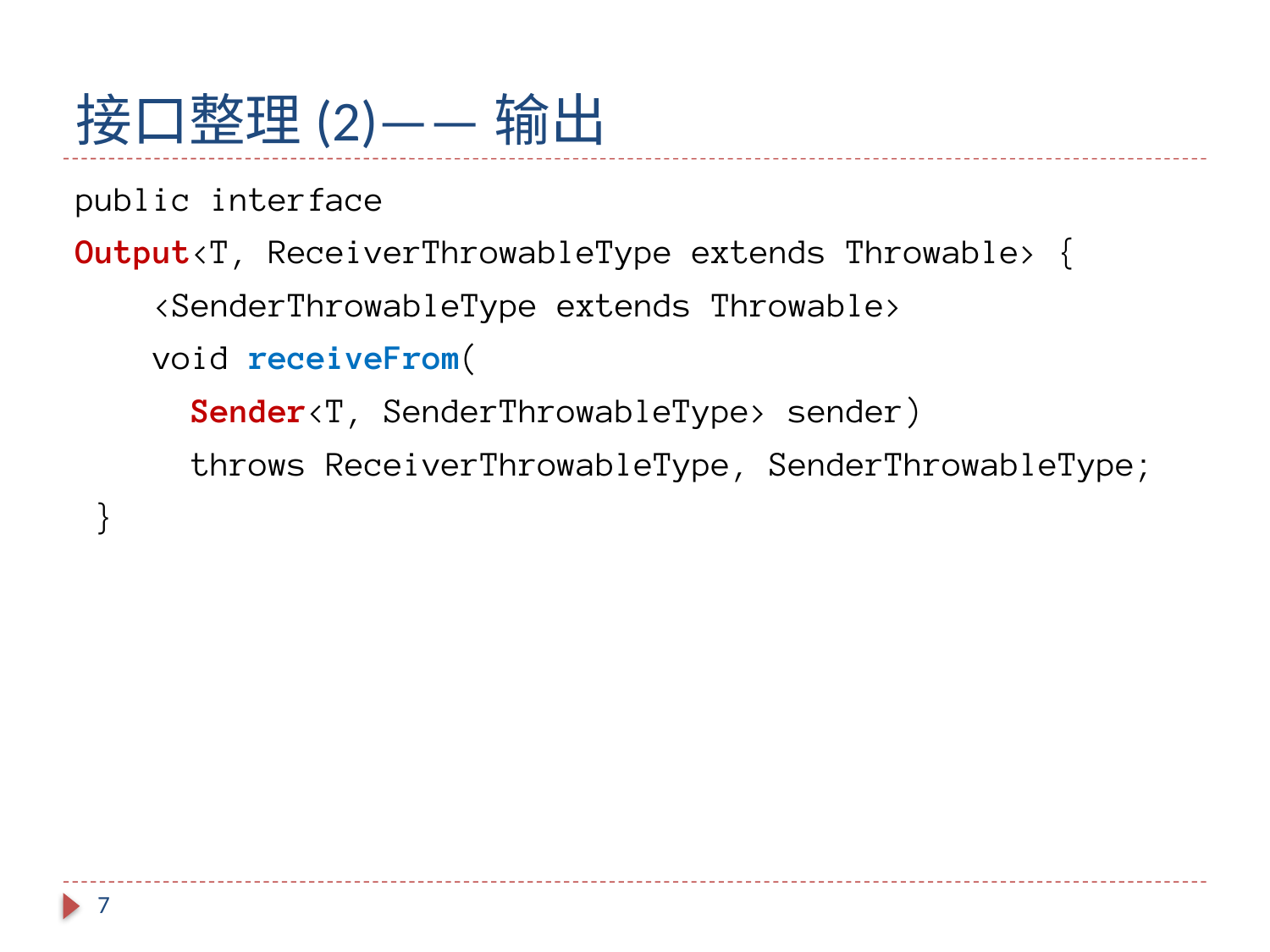

# 接口整理(2)——输出
public interface
Output<T, ReceiverThrowableType extends Throwable> {
    <SenderThrowableType extends Throwable>
    void receiveFrom(
      Sender<T, SenderThrowableType> sender)
      throws ReceiverThrowableType, SenderThrowableType;
 }
7